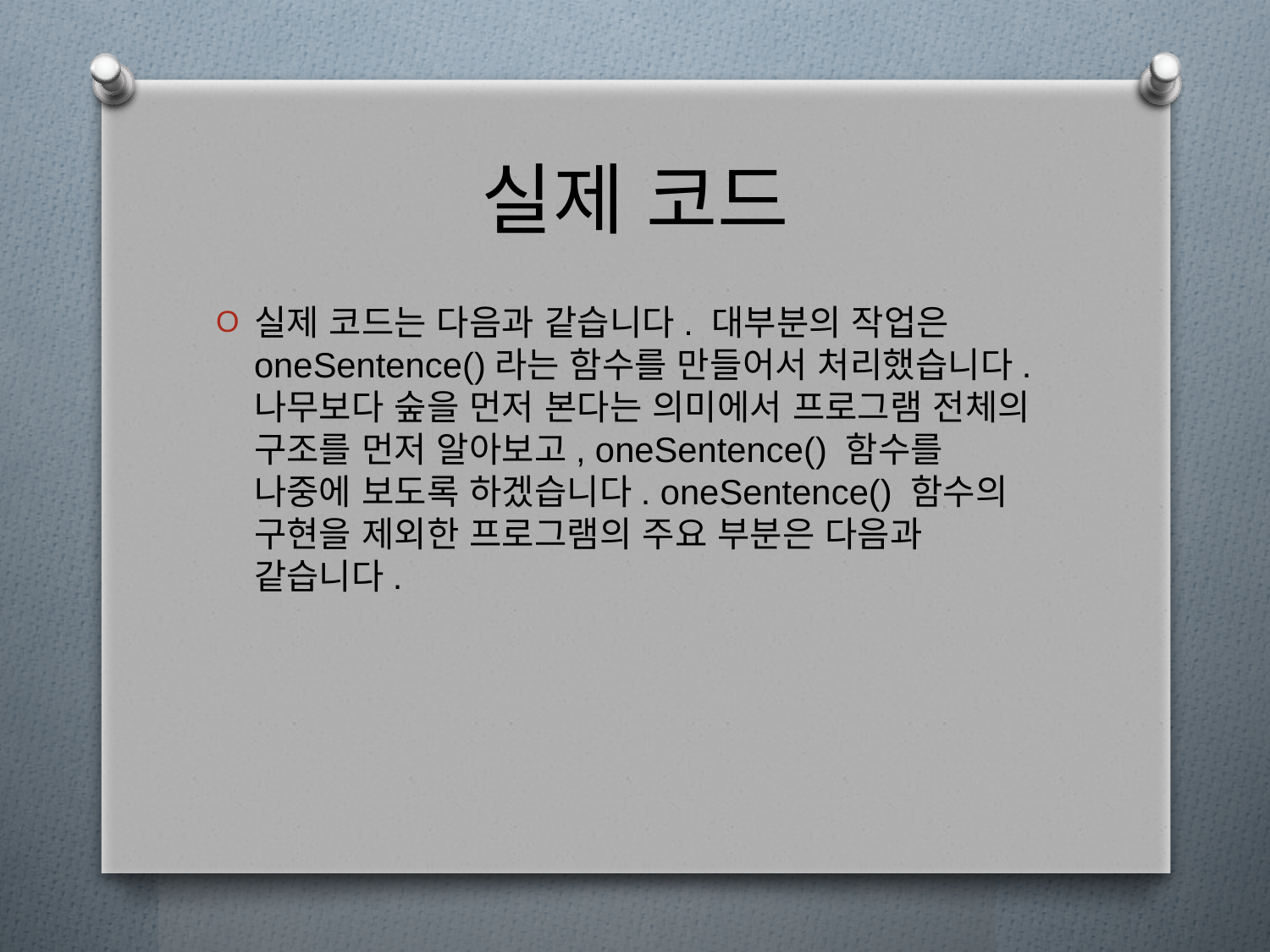

# 실제 코드
실제 코드는 다음과 같습니다. 대부분의 작업은 oneSentence()라는 함수를 만들어서 처리했습니다. 나무보다 숲을 먼저 본다는 의미에서 프로그램 전체의 구조를 먼저 알아보고, oneSentence() 함수를 나중에 보도록 하겠습니다. oneSentence() 함수의 구현을 제외한 프로그램의 주요 부분은 다음과 같습니다.